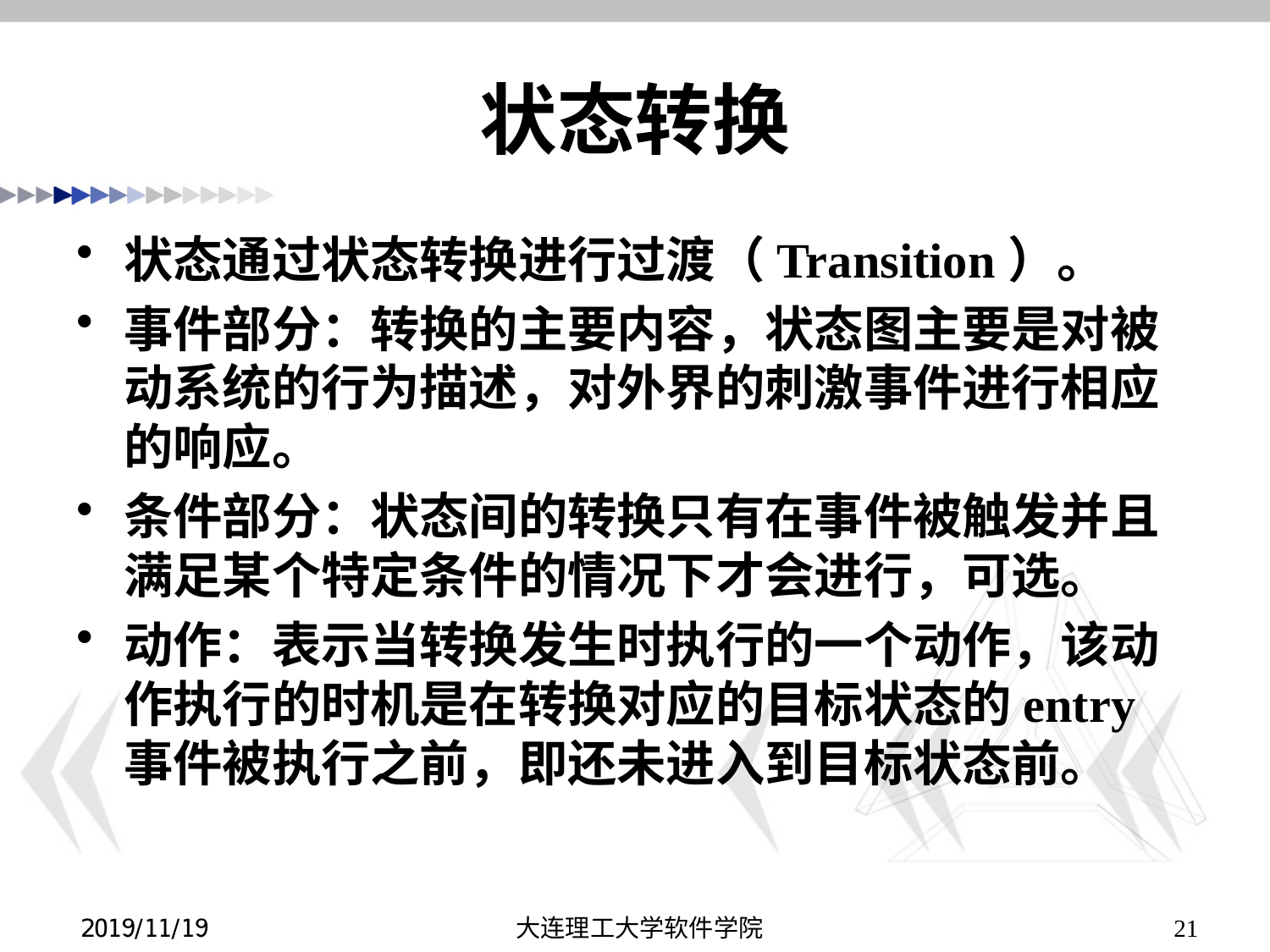

# 状态转换
状态通过状态转换进行过渡（Transition）。
事件部分：转换的主要内容，状态图主要是对被动系统的行为描述，对外界的刺激事件进行相应的响应。
条件部分：状态间的转换只有在事件被触发并且满足某个特定条件的情况下才会进行，可选。
动作：表示当转换发生时执行的一个动作，该动作执行的时机是在转换对应的目标状态的entry事件被执行之前，即还未进入到目标状态前。
2019/11/19
大连理工大学软件学院
21